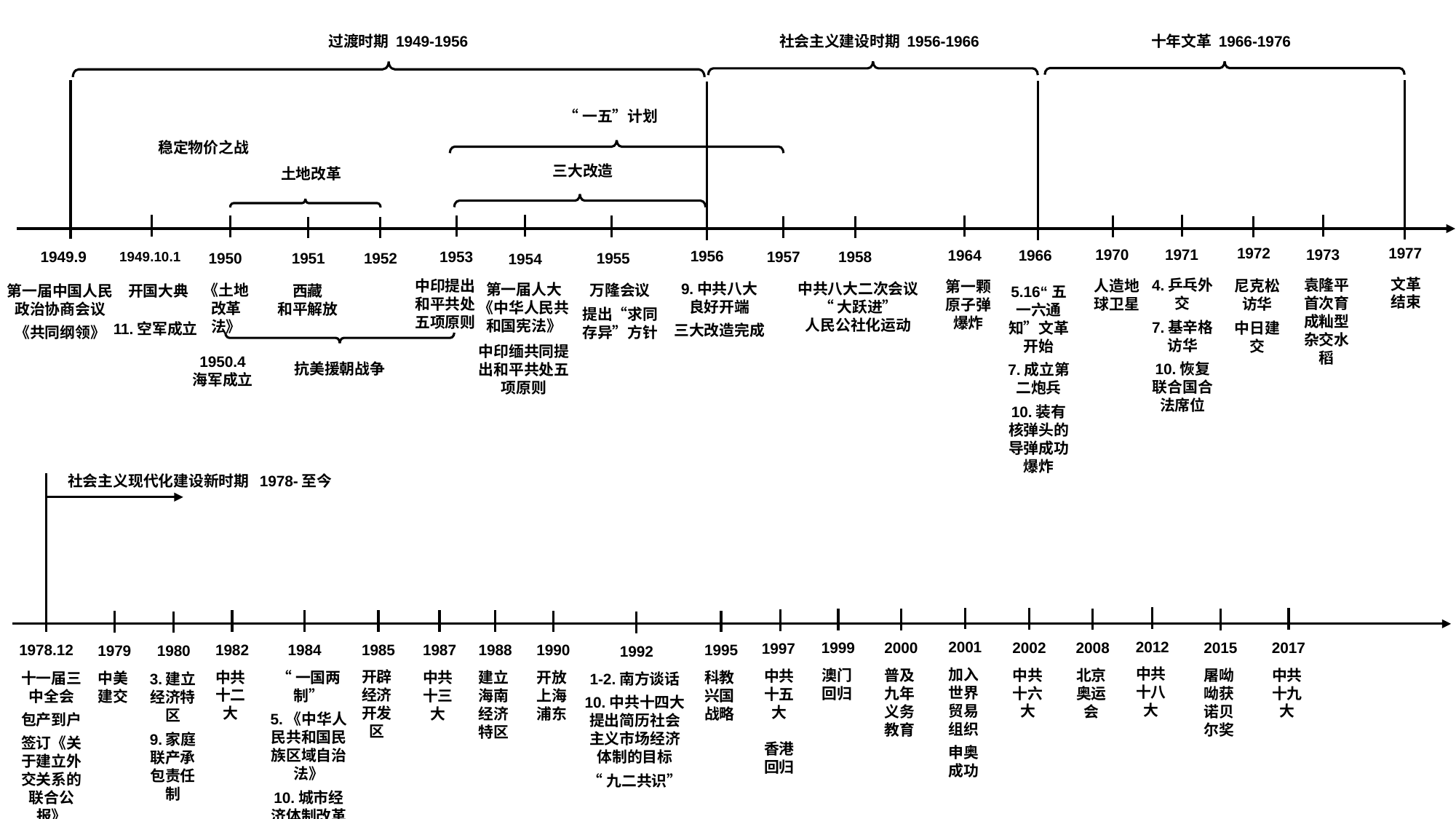

过渡时期 1949-1956
社会主义建设时期 1956-1966
十年文革 1966-1976

“一五”计划

稳定物价之战
三大改造
土地改革

1972
1977
1973
1971
1970
1966
1964
1956
1958
1949.9
1953
1957
1949.10.1
1951
1952
1955
1950
1954
文革结束
袁隆平首次育成籼型杂交水稻
4.乒乓外交

7.基辛格访华

10.恢复联合国合法席位
人造地球卫星
尼克松访华

中日建交
中印提出和平共处五项原则

5.16“五一六通知”文革开始

7.成立第二炮兵

10.装有核弹头的导弹成功爆炸

第一颗原子弹爆炸
9.中共八大
良好开端

三大改造完成
中共八大二次会议
“大跃进”
人民公社化运动
第一届人大
《中华人民共和国宪法》

中印缅共同提出和平共处五项原则
《土地改革法》
万隆会议

提出“求同存异”方针
开国大典
第一届中国人民政治协商会议

《共同纲领》
西藏
和平解放
11.空军成立
1950.4
海军成立
抗美援朝战争
社会主义现代化建设新时期  1978-至今
2012
2001
2002
2017
2008
2015
1999
2000
1997
1982
1985
1984
1987
1988
1990
1978.12
1995
1979
1980
1992
中共十八大
加入世界贸易组织

申奥成功
中共十六大
中共十九大
北京奥运会
屠呦呦获诺贝尔奖
澳门回归
普及九年义务教育
中共十五大

香港回归
中共十二大
开辟经济开发区
“一国两制”

5.《中华人民共和国民族区域自治法》

10.城市经济体制改革
中共十三大
建立海南经济特区
开放
上海浦东
科教兴国战略
十一届三中全会

包产到户

签订《关于建立外交关系的联合公报》
中美建交
1-2.南方谈话

10.中共十四大 提出简历社会主义市场经济体制的目标

“九二共识”
3.建立经济特区

9.家庭联产承包责任制